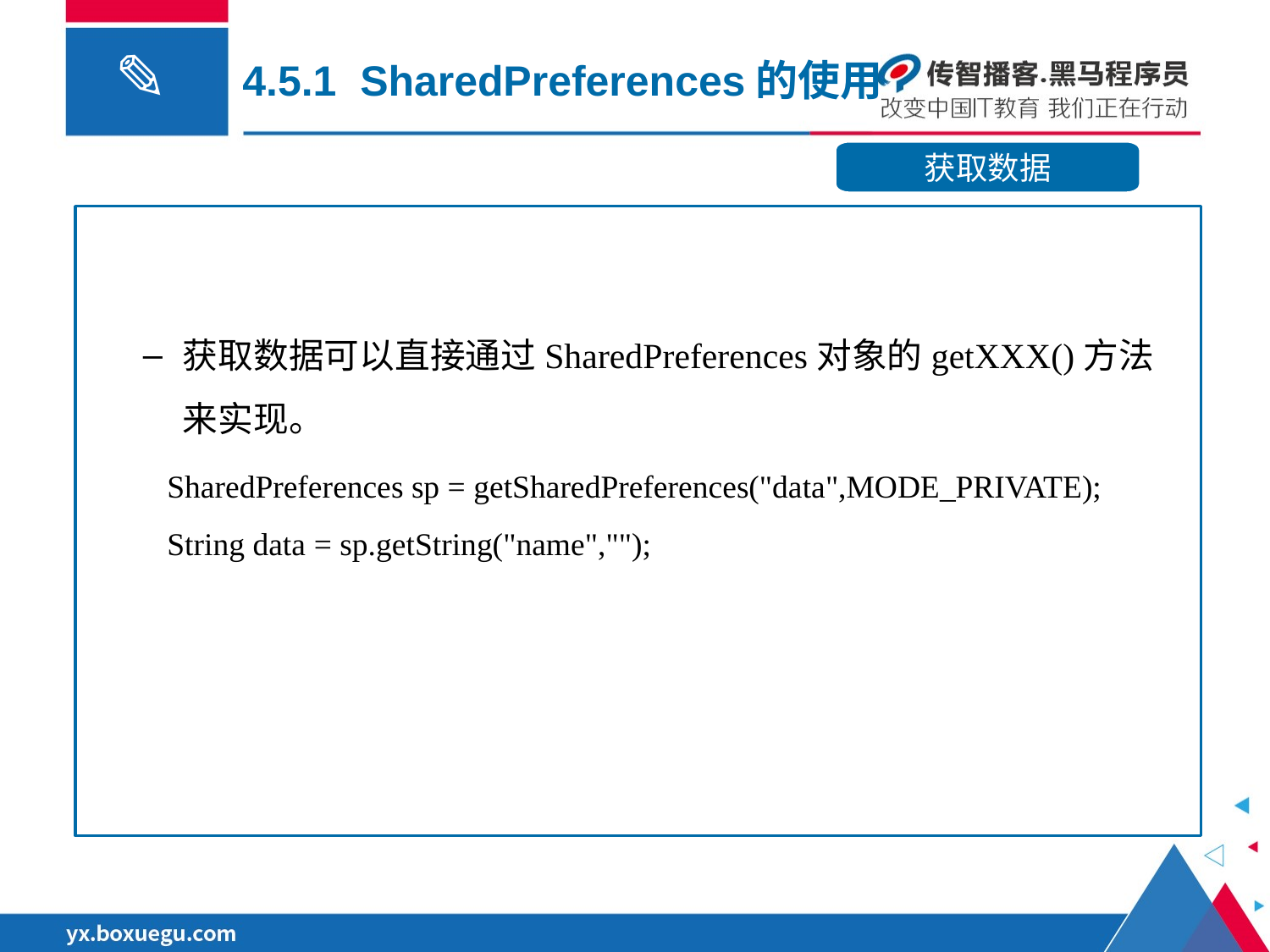

4.5.1  SharedPreferences的使用

获取数据

获取数据可以直接通过SharedPreferences对象的getXXX()方法 来实现。

     SharedPreferences sp = getSharedPreferences("data",MODE_PRIVATE);
     String data = sp.getString("name","");